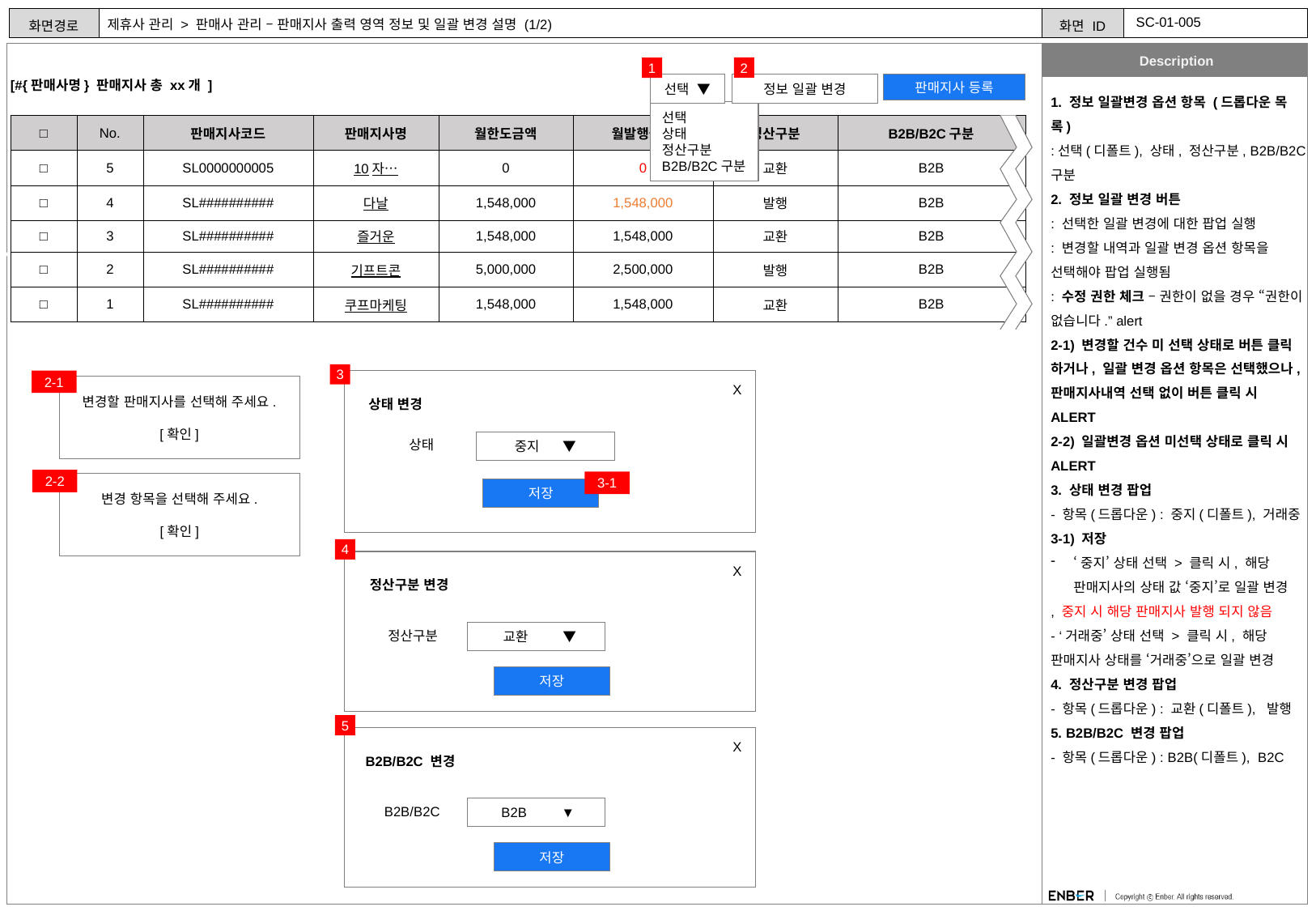

SC-01-005
# 제휴사 관리 > 판매사 관리 – 판매지사 출력 영역 정보 및 일괄 변경 설명 (1/2)
2
1
[#{판매사명} 판매지사 총 xx개 ]
선택  ▼
정보 일괄 변경
판매지사 등록
1. 정보 일괄변경 옵션 항목 (드롭다운 목록)
:선택(디폴트), 상태, 정산구분, B2B/B2C구분
2. 정보 일괄 변경 버튼
: 선택한 일괄 변경에 대한 팝업 실행
: 변경할 내역과 일괄 변경 옵션 항목을 선택해야 팝업 실행됨
: 수정 권한 체크 – 권한이 없을 경우 “권한이 없습니다.” alert
2-1) 변경할 건수 미 선택 상태로 버튼 클릭 하거나, 일괄 변경 옵션 항목은 선택했으나, 판매지사내역 선택 없이 버튼 클릭 시 ALERT
2-2) 일괄변경 옵션 미선택 상태로 클릭 시 ALERT
3. 상태 변경 팝업
- 항목(드롭다운) : 중지(디폴트), 거래중
3-1) 저장
‘중지’ 상태 선택 > 클릭 시, 해당 판매지사의 상태 값 ‘중지’로 일괄 변경
, 중지 시 해당 판매지사 발행 되지 않음
- ‘거래중’ 상태 선택 > 클릭 시, 해당 판매지사 상태를 ‘거래중’으로 일괄 변경
4. 정산구분 변경 팝업
- 항목(드롭다운) : 교환(디폴트),  발행
5. B2B/B2C 변경 팝업
- 항목(드롭다운) : B2B(디폴트),  B2C

선택
상태
정산구분
B2B/B2C구분
| □ | No. | 판매지사코드 | 판매지사명 | 월한도금액 | 월발행금액 | 정산구분 | B2B/B2C구분 |
| --- | --- | --- | --- | --- | --- | --- | --- |
| □ | 5 | SL0000000005 | 10자… | 0 | 0 | 교환 | B2B |
| □ | 4 | SL########## | 다날 | 1,548,000 | 1,548,000 | 발행 | B2B |
| □ | 3 | SL########## | 즐거운 | 1,548,000 | 1,548,000 | 교환 | B2B |
| □ | 2 | SL########## | 기프트콘 | 5,000,000 | 2,500,000 | 발행 | B2B |
| □ | 1 | SL########## | 쿠프마케팅 | 1,548,000 | 1,548,000 | 교환 | B2B |

^
3
2-1

X
변경할 판매지사를 선택해 주세요.

[확인]
상태 변경
상태
중지      ▼
2-2
3-1
변경 항목을 선택해 주세요.

[확인]
저장
4

X
정산구분 변경
정산구분
 교환         ▼
저장
5

X
B2B/B2C 변경
B2B/B2C
 B2B         ▼
저장